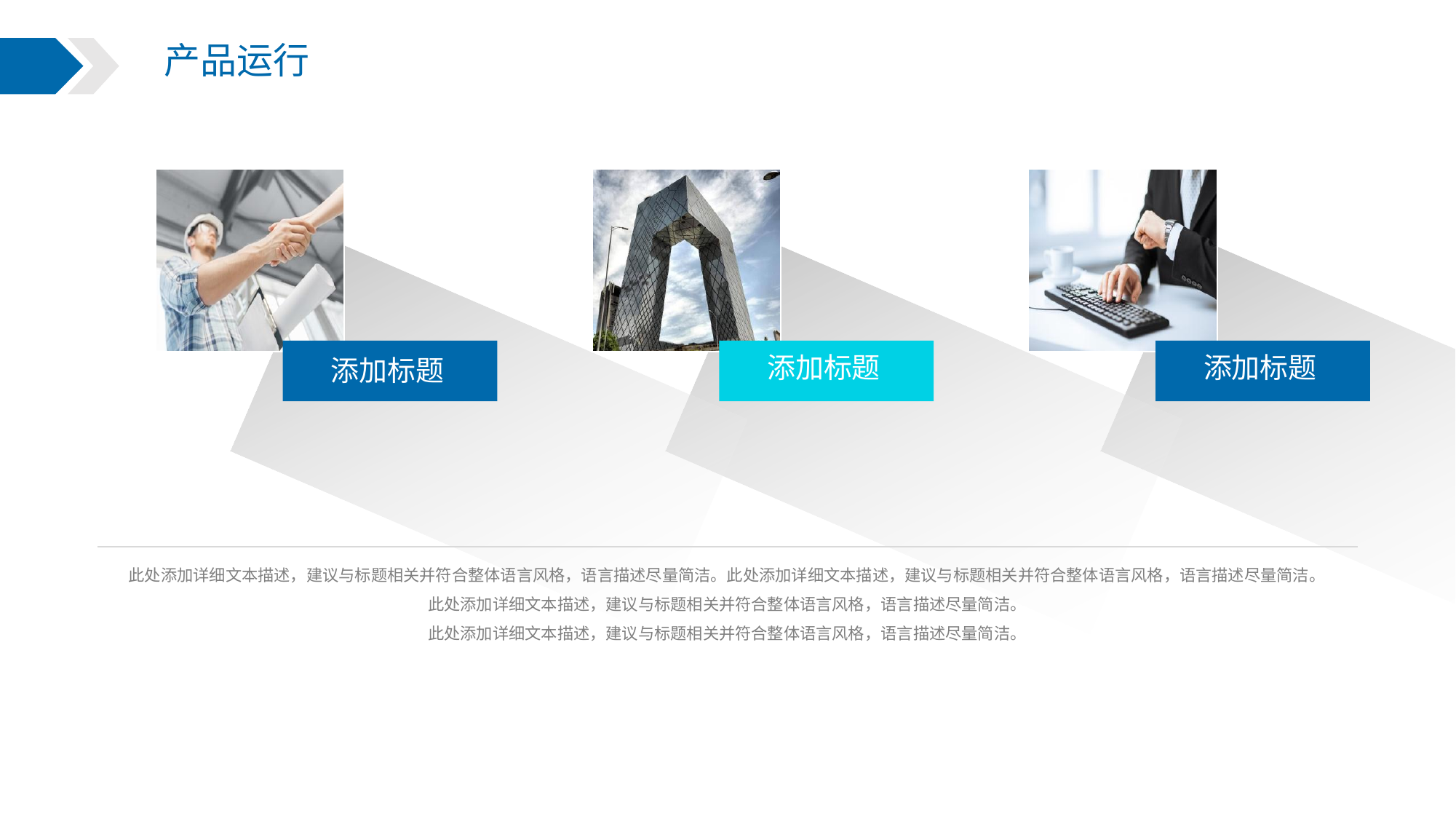

添加标题
添加标题
添加标题
此处添加详细文本描述，建议与标题相关并符合整体语言风格，语言描述尽量简洁。此处添加详细文本描述，建议与标题相关并符合整体语言风格，语言描述尽量简洁。
此处添加详细文本描述，建议与标题相关并符合整体语言风格，语言描述尽量简洁。
此处添加详细文本描述，建议与标题相关并符合整体语言风格，语言描述尽量简洁。